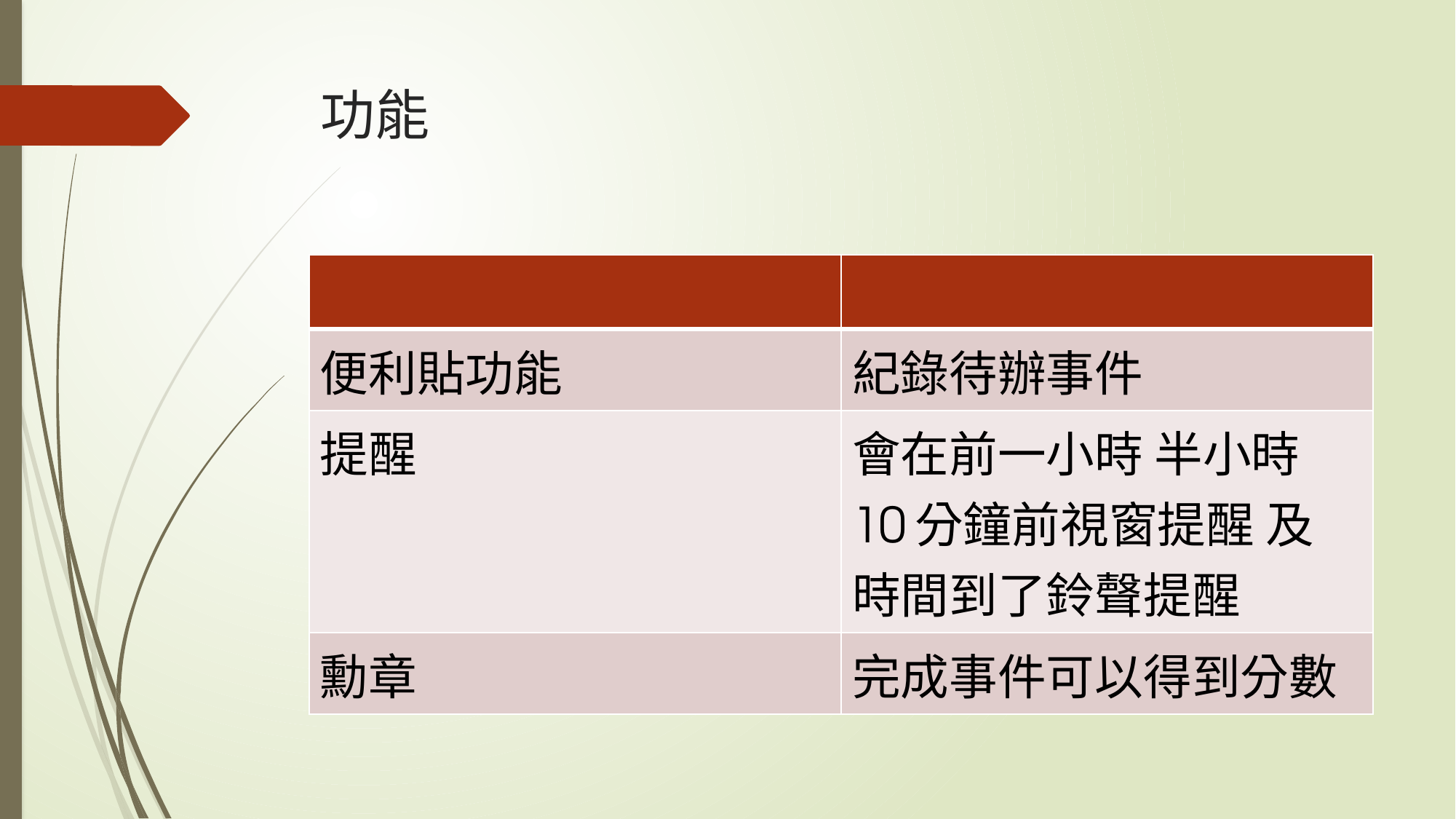

# 功能
|  |  |
| --- | --- |
| 便利貼功能 | 紀錄待辦事件 |
| 提醒 | 會在前一小時 半小時 10分鐘前視窗提醒 及 時間到了鈴聲提醒 |
| 勳章 | 完成事件可以得到分數 |